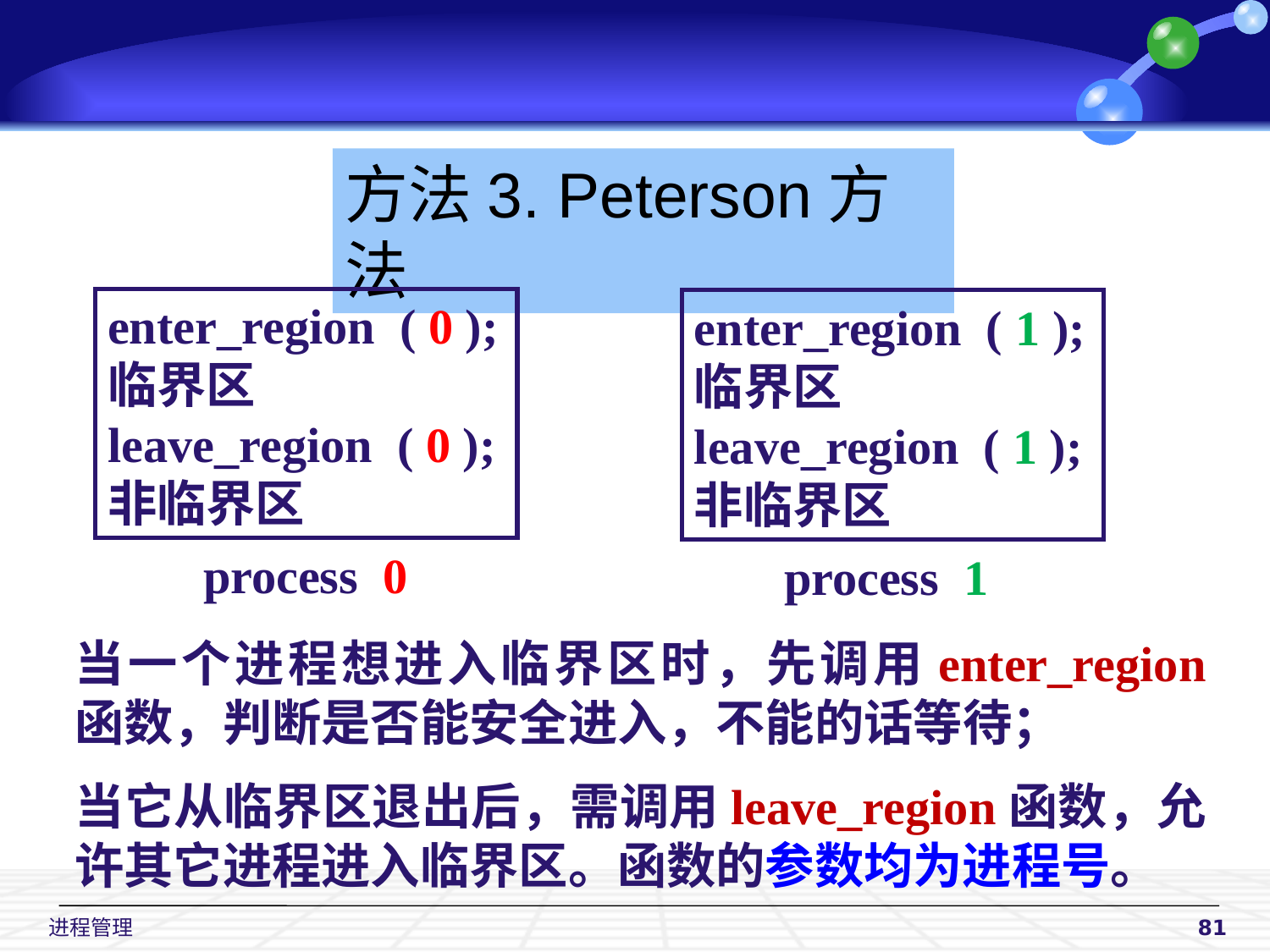

方法3. Peterson方法
enter_region  ( 0 );
临界区
leave_region  ( 0 );
非临界区
enter_region  ( 1 );
临界区
leave_region  ( 1 );
非临界区
process  0
process  1
当一个进程想进入临界区时，先调用enter_region
函数，判断是否能安全进入，不能的话等待；
当它从临界区退出后，需调用leave_region函数，允许其它进程进入临界区。函数的参数均为进程号。
   进程管理
81